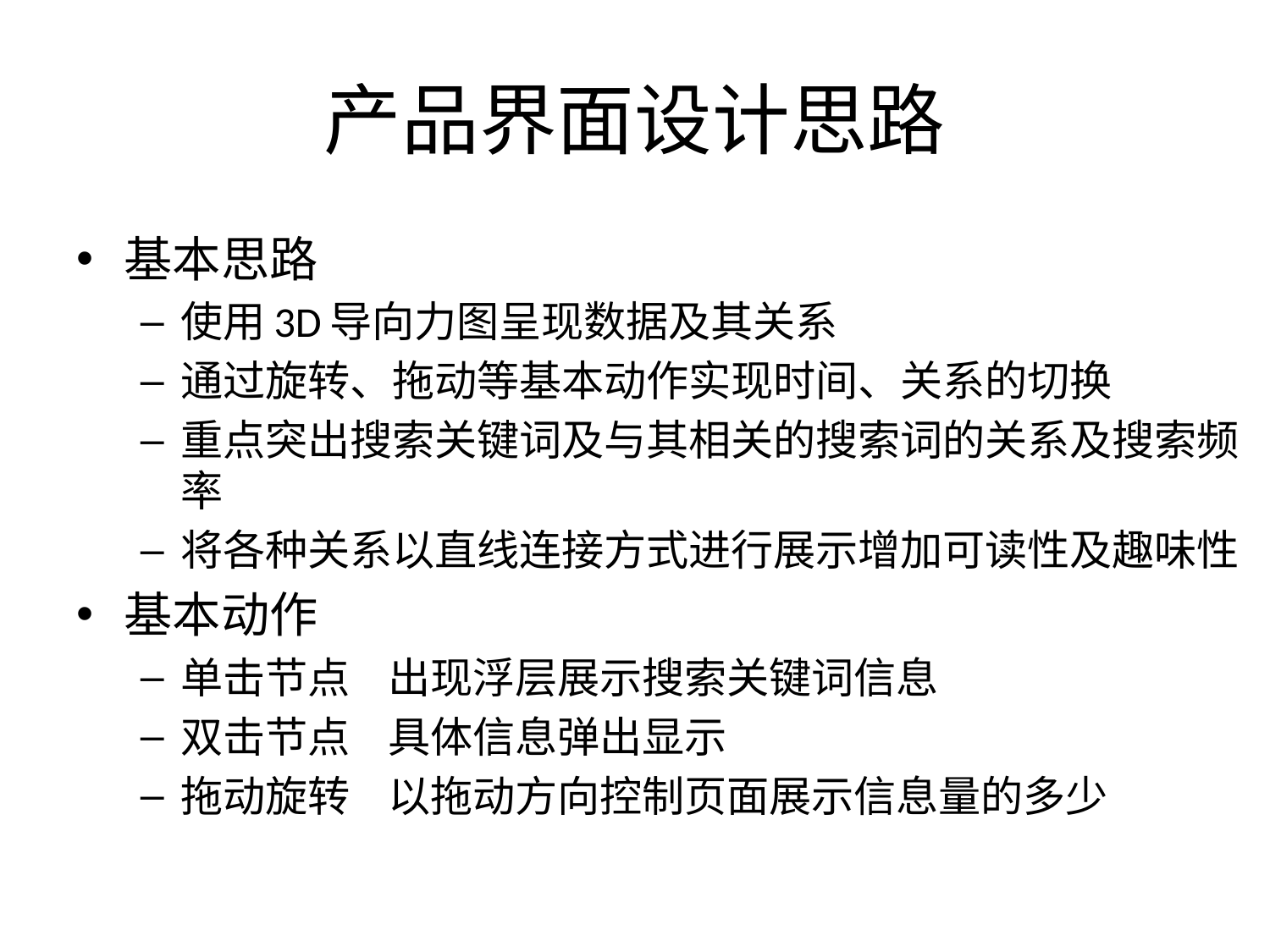

# 产品界面设计思路
基本思路
使用3D导向力图呈现数据及其关系
通过旋转、拖动等基本动作实现时间、关系的切换
重点突出搜索关键词及与其相关的搜索词的关系及搜索频率
将各种关系以直线连接方式进行展示增加可读性及趣味性
基本动作
单击节点    出现浮层展示搜索关键词信息
双击节点    具体信息弹出显示
拖动旋转    以拖动方向控制页面展示信息量的多少